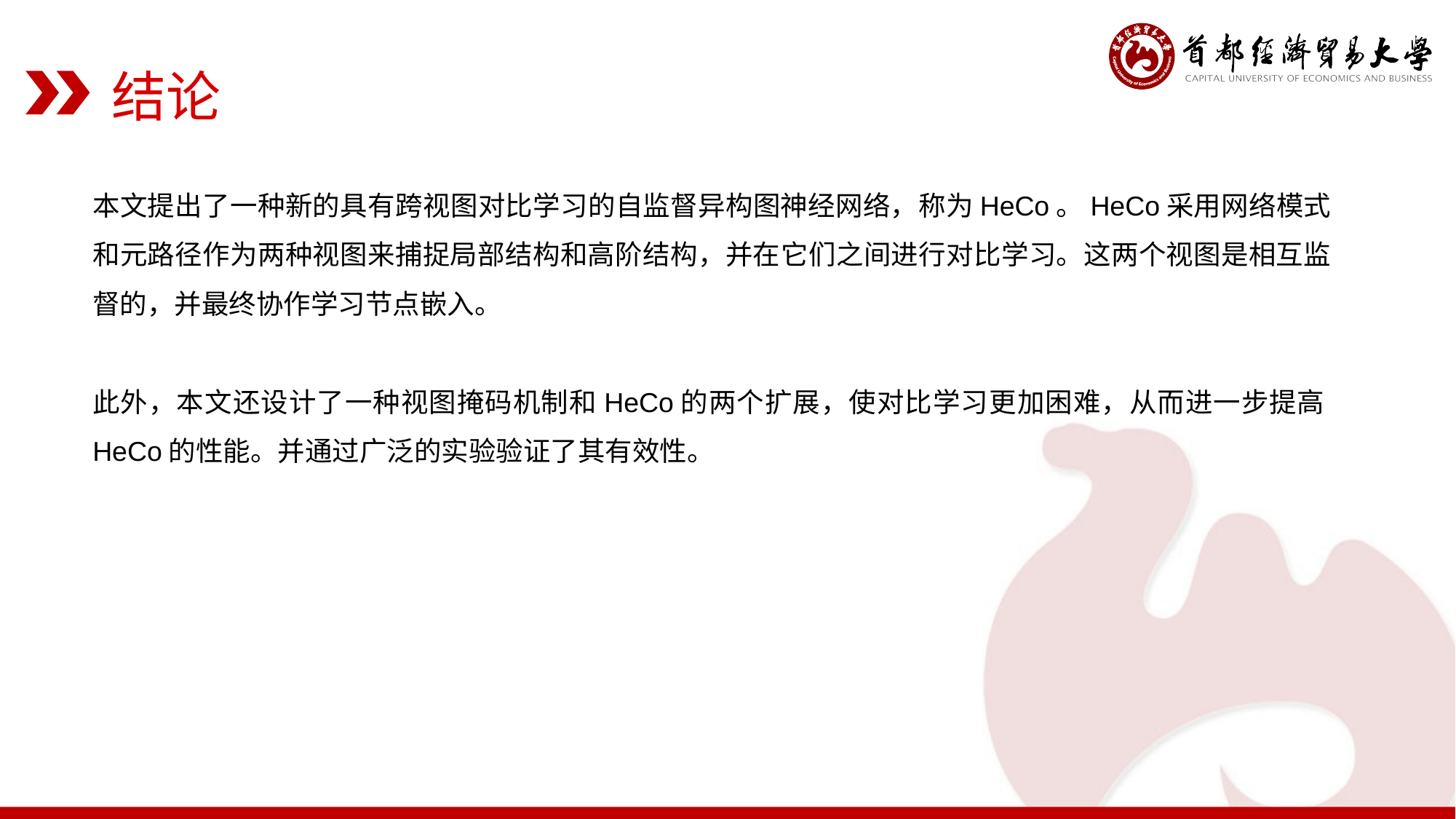

结论

本文提出了一种新的具有跨视图对比学习的自监督异构图神经网络，称为HeCo。HeCo采用网络模式和元路径作为两种视图来捕捉局部结构和高阶结构，并在它们之间进行对比学习。这两个视图是相互监督的，并最终协作学习节点嵌入。

此外，本文还设计了一种视图掩码机制和HeCo的两个扩展，使对比学习更加困难，从而进一步提高HeCo的性能。并通过广泛的实验验证了其有效性。